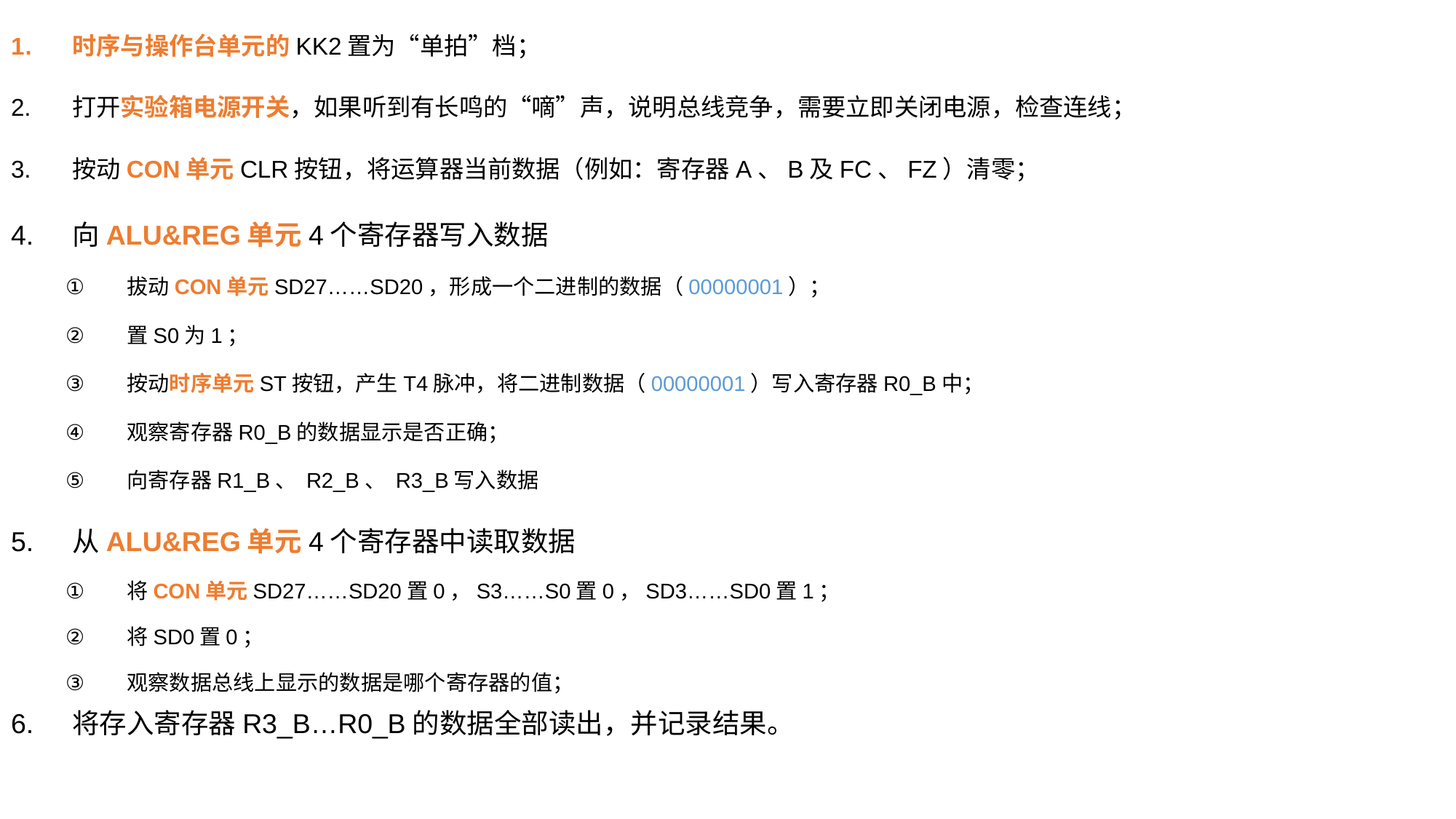

时序与操作台单元的KK2置为“单拍”档；
打开实验箱电源开关，如果听到有长鸣的“嘀”声，说明总线竞争，需要立即关闭电源，检查连线；
按动CON单元CLR按钮，将运算器当前数据（例如：寄存器A、B及FC、FZ）清零；
向ALU&REG单元4个寄存器写入数据
拔动CON单元SD27……SD20，形成一个二进制的数据（00000001）；
置S0为1；
按动时序单元ST按钮，产生T4脉冲，将二进制数据（00000001）写入寄存器R0_B中；
观察寄存器R0_B的数据显示是否正确；
向寄存器R1_B、 R2_B、 R3_B写入数据
从ALU&REG单元4个寄存器中读取数据
将CON单元SD27……SD20置0，S3……S0置0，SD3……SD0置1；
将SD0置0；
观察数据总线上显示的数据是哪个寄存器的值；
将存入寄存器R3_B…R0_B的数据全部读出，并记录结果。
#